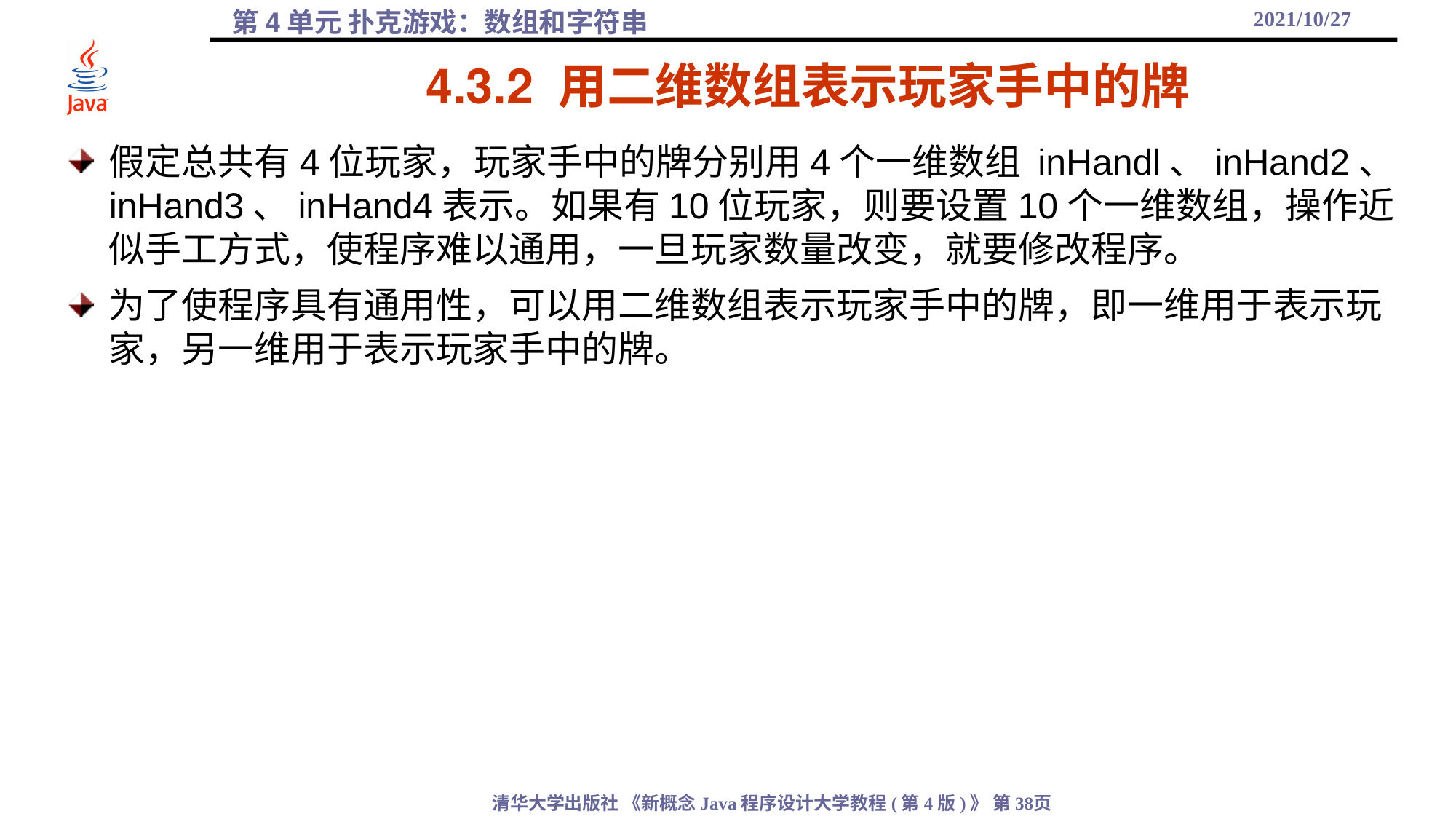

2021/10/27
# 4.3.2 用二维数组表示玩家手中的牌
假定总共有4位玩家，玩家手中的牌分别用4个一维数组 inHandl、inHand2、inHand3、inHand4表示。如果有10位玩家，则要设置10个一维数组，操作近似手工方式，使程序难以通用，一旦玩家数量改变，就要修改程序。
为了使程序具有通用性，可以用二维数组表示玩家手中的牌，即一维用于表示玩家，另一维用于表示玩家手中的牌。